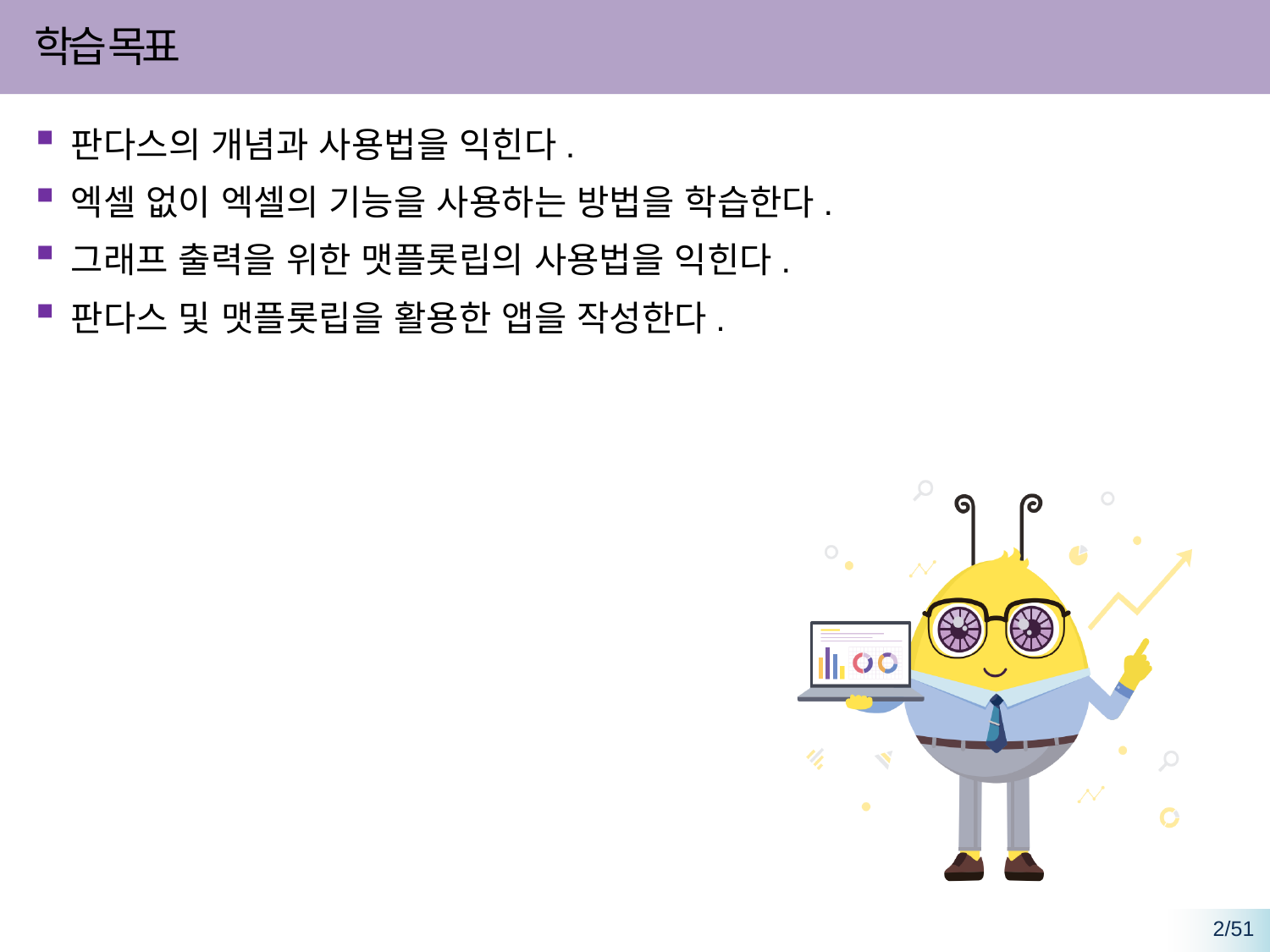

판다스의 개념과 사용법을 익힌다.
엑셀 없이 엑셀의 기능을 사용하는 방법을 학습한다.
그래프 출력을 위한 맷플롯립의 사용법을 익힌다.
판다스 및 맷플롯립을 활용한 앱을 작성한다.